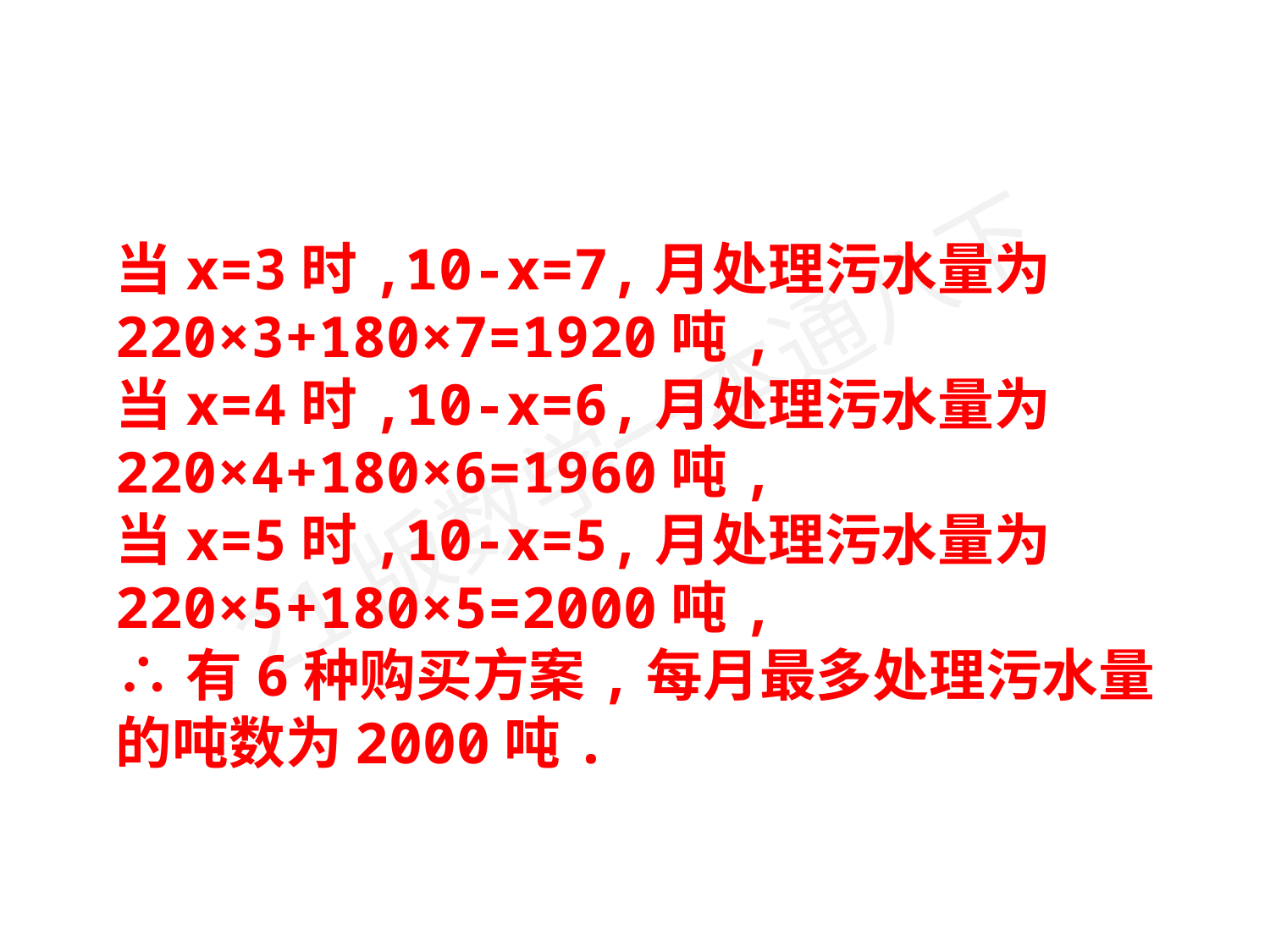

当x=3时,10-x=7,月处理污水量为220×3+180×7=1920吨,
当x=4时,10-x=6,月处理污水量为220×4+180×6=1960吨,
当x=5时,10-x=5,月处理污水量为220×5+180×5=2000吨,
∴有6种购买方案,每月最多处理污水量的吨数为2000吨.